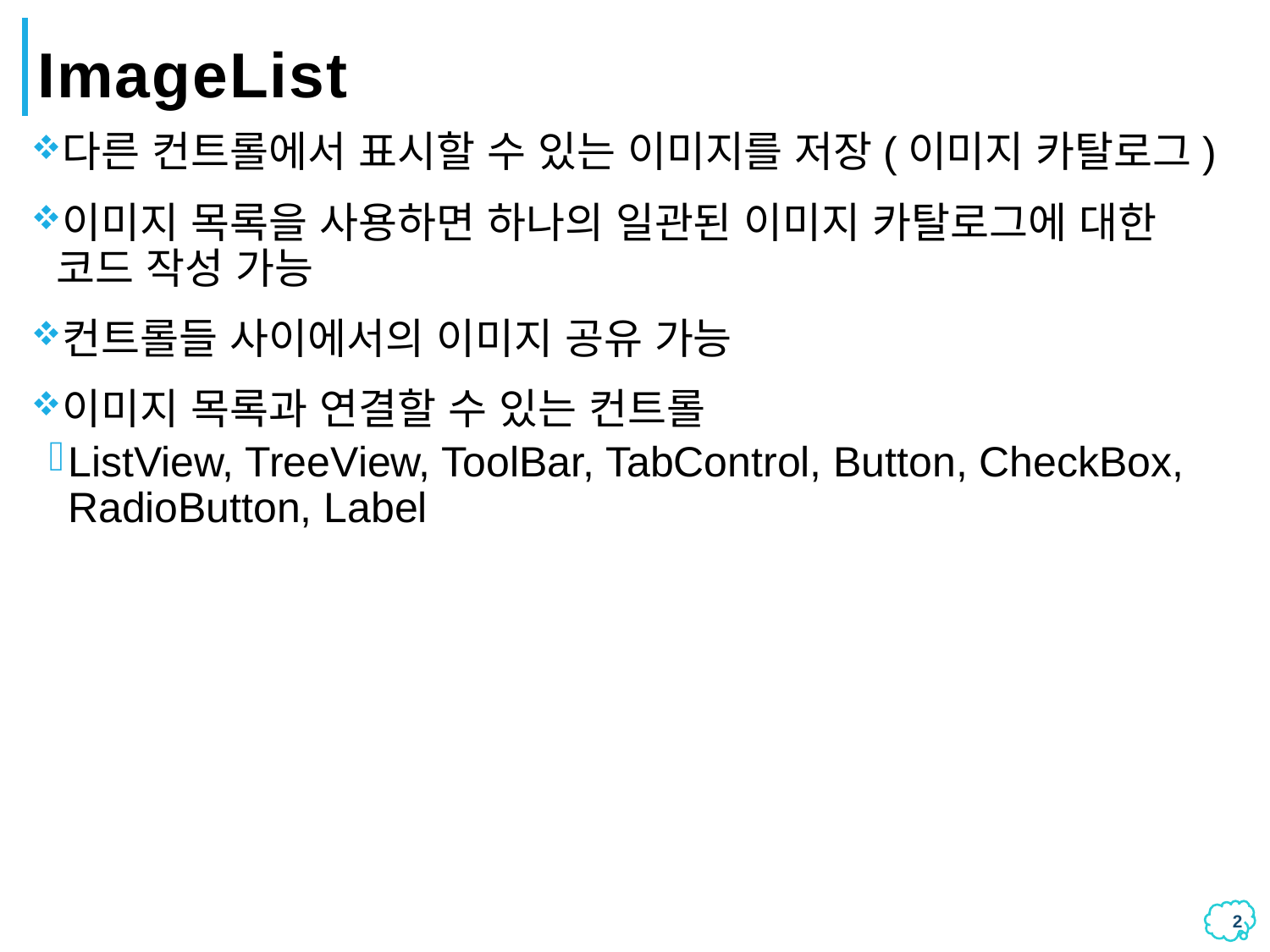

# ImageList
다른 컨트롤에서 표시할 수 있는 이미지를 저장(이미지 카탈로그)
이미지 목록을 사용하면 하나의 일관된 이미지 카탈로그에 대한 코드 작성 가능
컨트롤들 사이에서의 이미지 공유 가능
이미지 목록과 연결할 수 있는 컨트롤
ListView, TreeView, ToolBar, TabControl, Button, CheckBox, RadioButton, Label
2